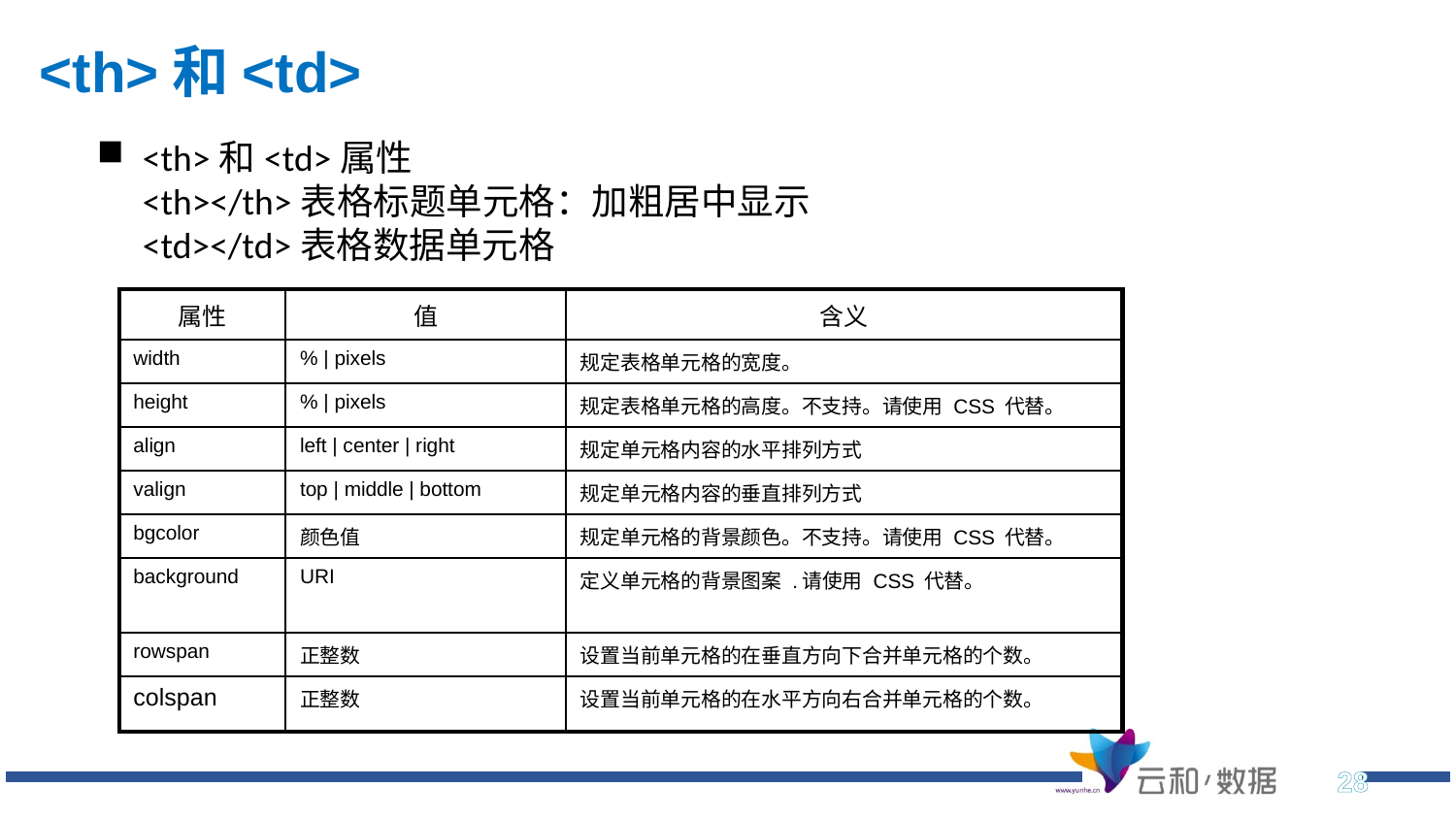

# <th>和<td>
<th>和<td>属性
<th></th>表格标题单元格：加粗居中显示
<td></td>表格数据单元格
| 属性 | 值 | 含义 |
| --- | --- | --- |
| width | % | pixels | 规定表格单元格的宽度。 |
| height | % | pixels | 规定表格单元格的高度。不支持。请使用 CSS 代替。 |
| align | left | center | right | 规定单元格内容的水平排列方式 |
| valign | top | middle | bottom | 规定单元格内容的垂直排列方式 |
| bgcolor | 颜色值 | 规定单元格的背景颜色。不支持。请使用 CSS 代替。 |
| background | URI | 定义单元格的背景图案 .请使用 CSS 代替。 |
| rowspan | 正整数 | 设置当前单元格的在垂直方向下合并单元格的个数。 |
| colspan | 正整数 | 设置当前单元格的在水平方向右合并单元格的个数。 |
28